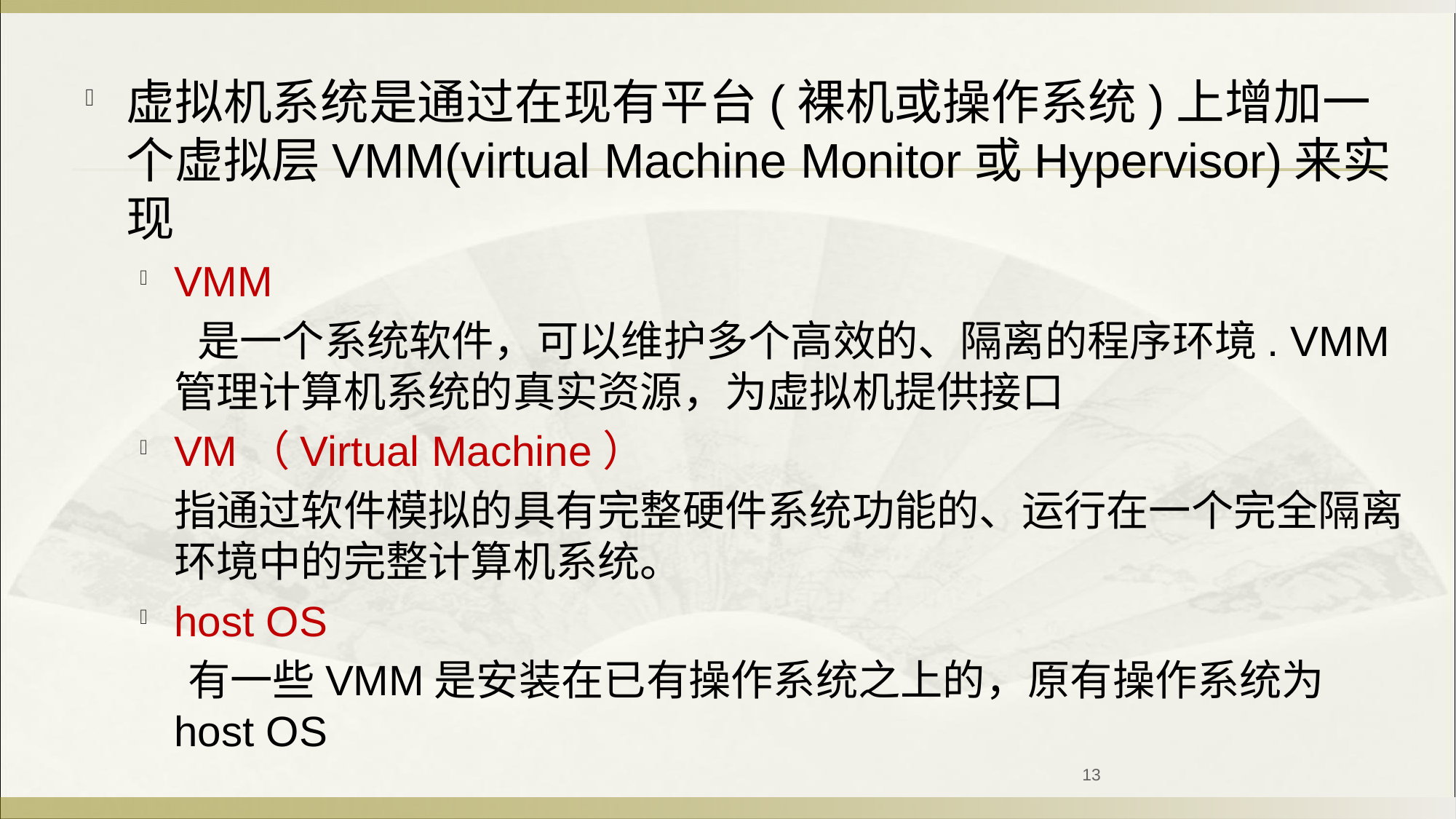

虚拟机系统是通过在现有平台(裸机或操作系统)上增加一个虚拟层VMM(virtual Machine Monitor或Hypervisor)来实现
VMM
     是一个系统软件，可以维护多个高效的、隔离的程序环境. VMM管理计算机系统的真实资源，为虚拟机提供接口
VM（Virtual Machine）
	指通过软件模拟的具有完整硬件系统功能的、运行在一个完全隔离环境中的完整计算机系统。
host OS
    有一些VMM是安装在已有操作系统之上的，原有操作系统为host OS
13